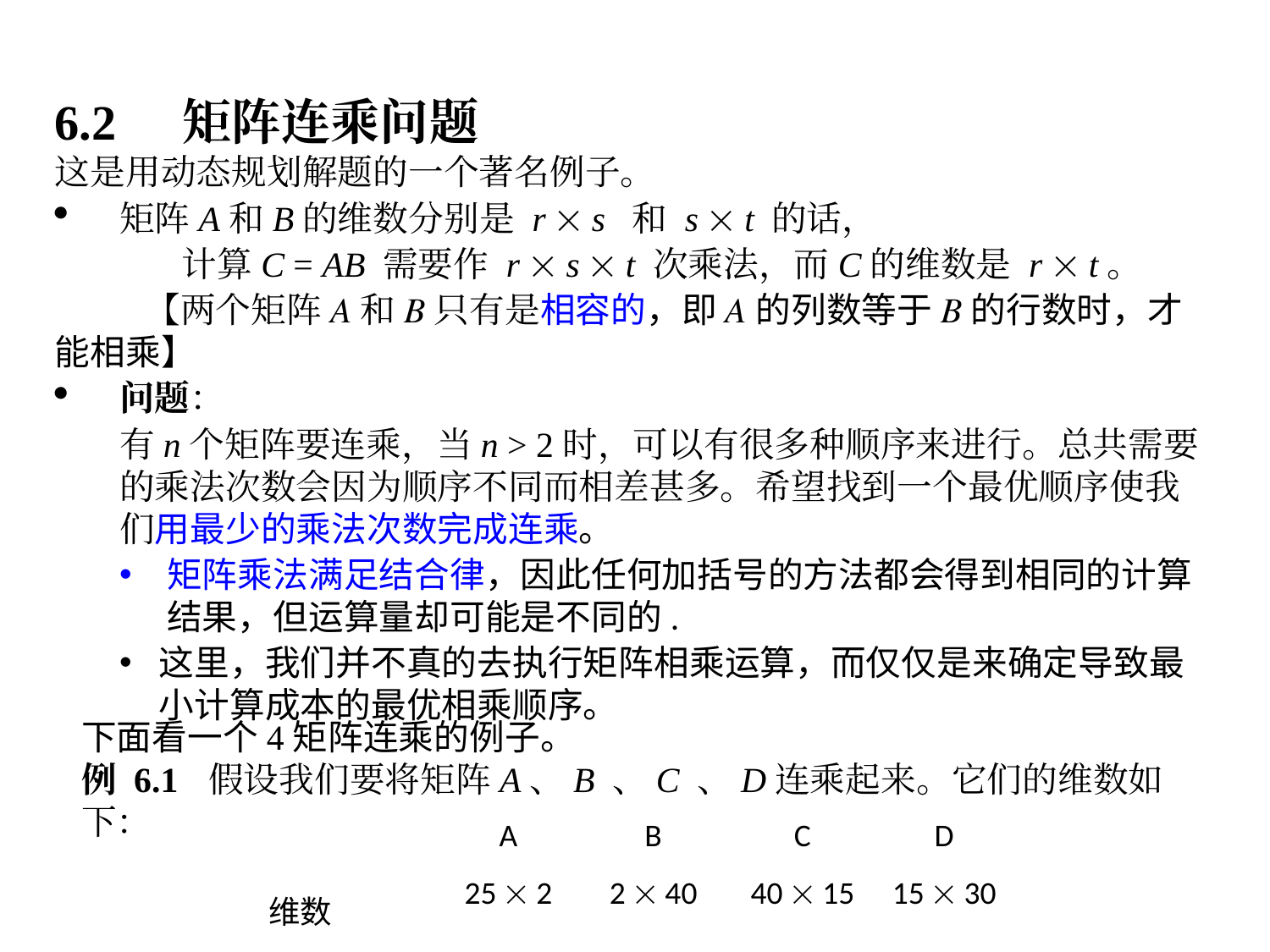

6.2	矩阵连乘问题
这是用动态规划解题的一个著名例子。
矩阵A和B的维数分别是 r × s  和 s × t 的话，
	计算C = AB 需要作 r × s × t 次乘法，而C的维数是 r × t。
         【两个矩阵A和B只有是相容的，即A的列数等于B的行数时，才能相乘】
问题：
有n个矩阵要连乘，当n > 2时，可以有很多种顺序来进行。总共需要的乘法次数会因为顺序不同而相差甚多。希望找到一个最优顺序使我们用最少的乘法次数完成连乘。
矩阵乘法满足结合律，因此任何加括号的方法都会得到相同的计算结果，但运算量却可能是不同的.
这里，我们并不真的去执行矩阵相乘运算，而仅仅是来确定导致最小计算成本的最优相乘顺序。

下面看一个4矩阵连乘的例子。
例 6.1	假设我们要将矩阵A、B 、C 、D连乘起来。它们的维数如下：
|  | A | B | C | D |
| --- | --- | --- | --- | --- |
| 维数 | 25 × 2 | 2 × 40 | 40 × 15 | 15 × 30 |